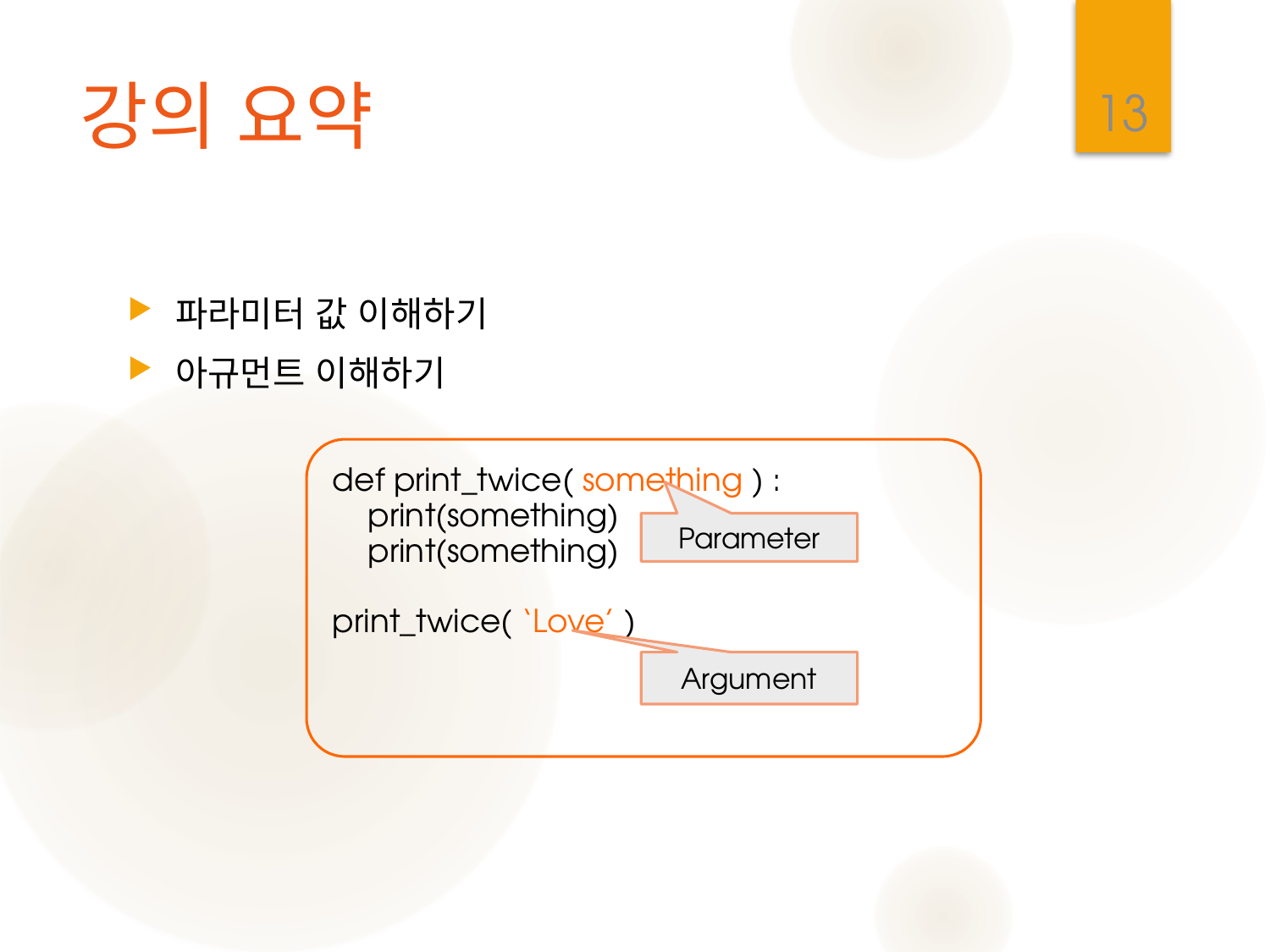

13
# 강의 요약
파라미터 값 이해하기
아규먼트 이해하기

def print_twice( something ) :
    print(something)
    print(something)

print_twice( ‘Love’ )
Parameter
Argument